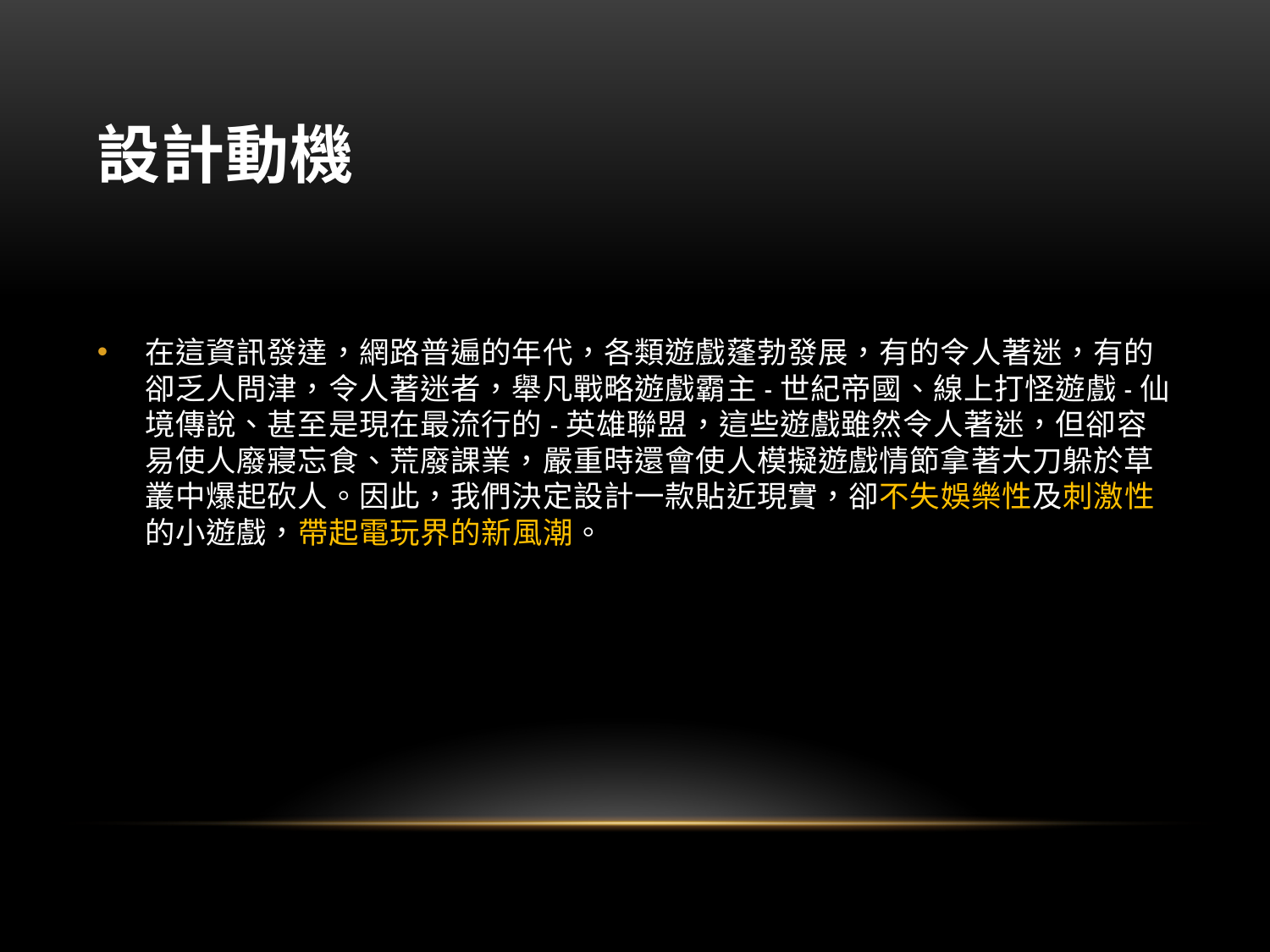

# 設計動機

在這資訊發達，網路普遍的年代，各類遊戲蓬勃發展，有的令人著迷，有的卻乏人問津，令人著迷者，舉凡戰略遊戲霸主-世紀帝國、線上打怪遊戲-仙境傳說、甚至是現在最流行的-英雄聯盟，這些遊戲雖然令人著迷，但卻容易使人廢寢忘食、荒廢課業，嚴重時還會使人模擬遊戲情節拿著大刀躲於草叢中爆起砍人。因此，我們決定設計一款貼近現實，卻不失娛樂性及刺激性的小遊戲，帶起電玩界的新風潮。